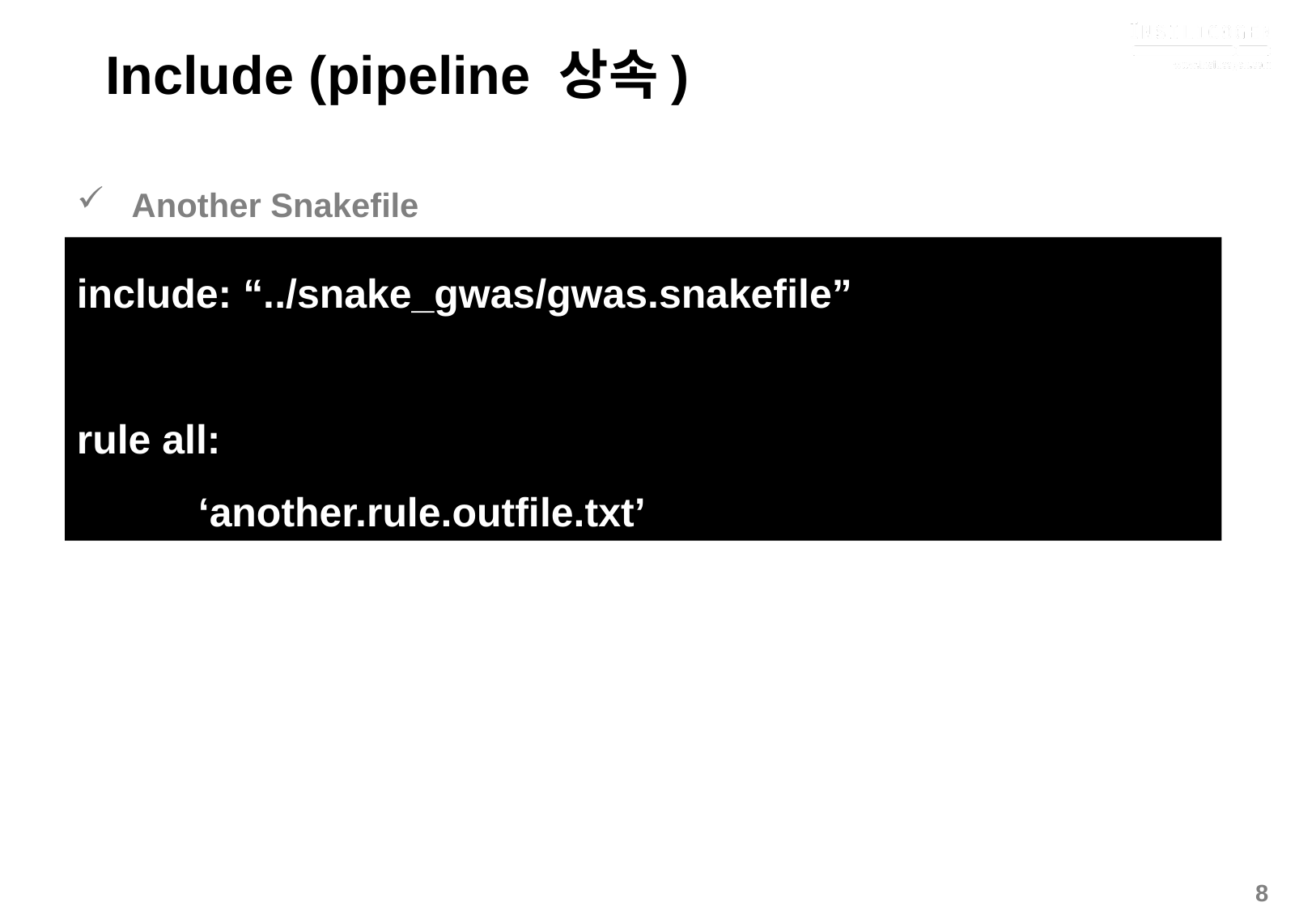

Include (pipeline 상속)
 Another Snakefile
include: “../snake_gwas/gwas.snakefile”

rule all:
	‘another.rule.outfile.txt’

8